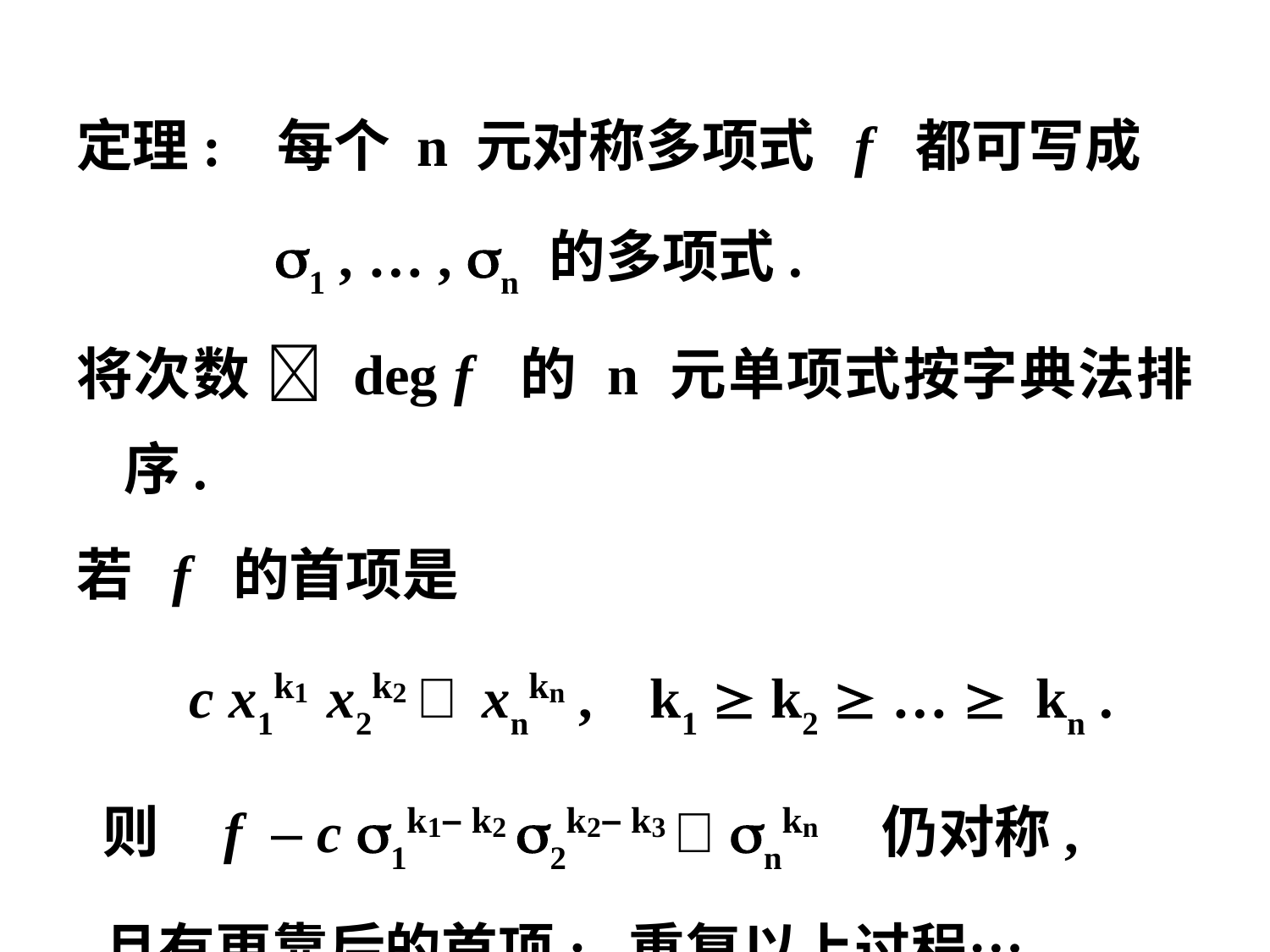

定理:   每个 n 元对称多项式  f  都可写成
              σ1 , … , σn  的多项式.
将次数 ≤ deg f  的 n 元单项式按字典法排序.
若  f  的首项是
        c x1k1  x2k2 …  xnkn ,    k1 ≥ k2 ≥ … ≥  kn .
 则    f  – c σ1k1– k2 σ2k2– k3 … σnkn    仍对称,
 且有更靠后的首项;  重复以上过程…